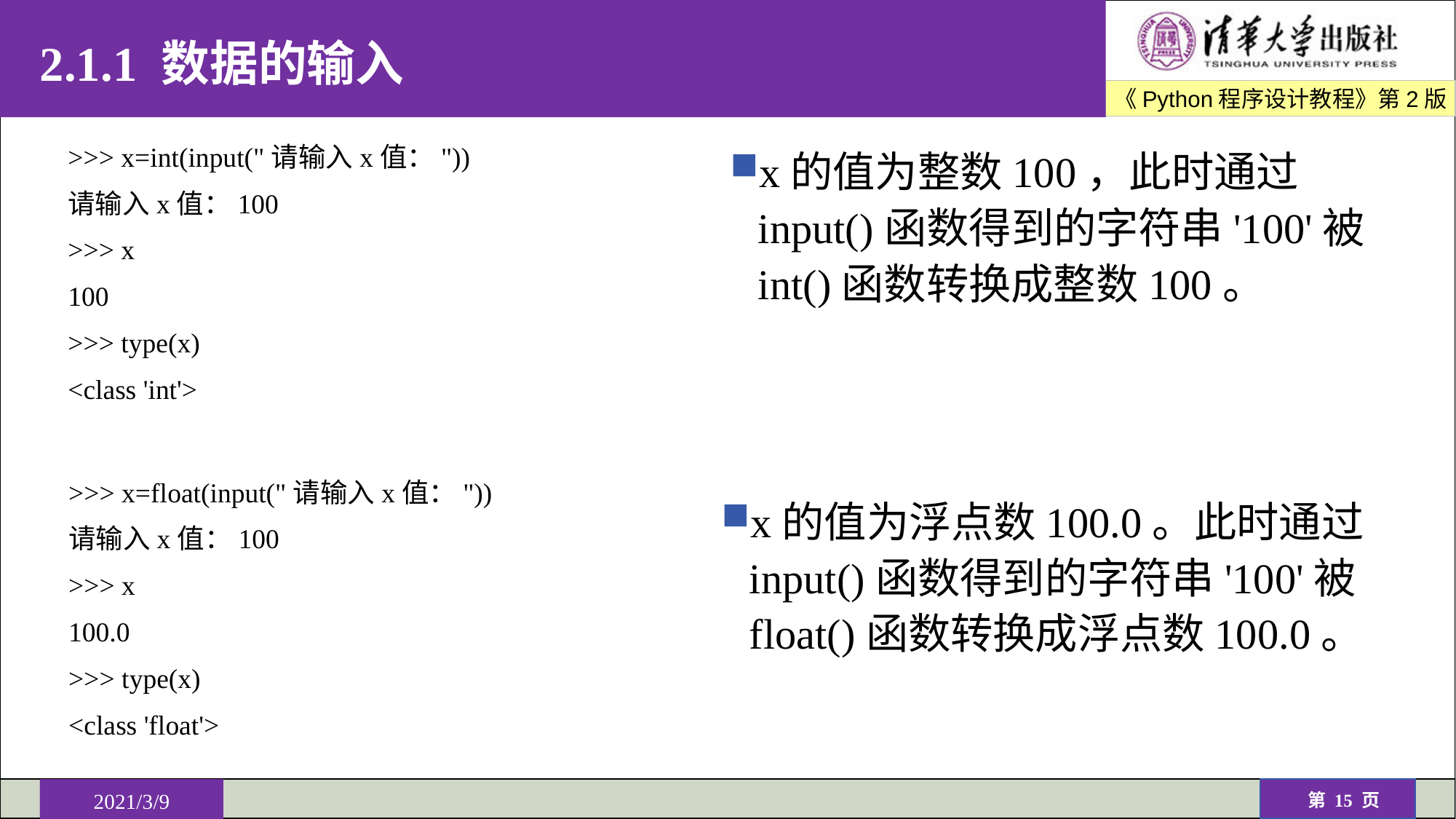

# 2.1.1 数据的输入
>>> x=int(input("请输入x值："))
请输入x值：100
>>> x
100
>>> type(x)
<class 'int'>
x的值为整数100，此时通过input()函数得到的字符串'100'被int()函数转换成整数100。
>>> x=float(input("请输入x值："))
请输入x值：100
>>> x
100.0
>>> type(x)
<class 'float'>
x的值为浮点数100.0。此时通过input()函数得到的字符串'100'被float()函数转换成浮点数100.0。